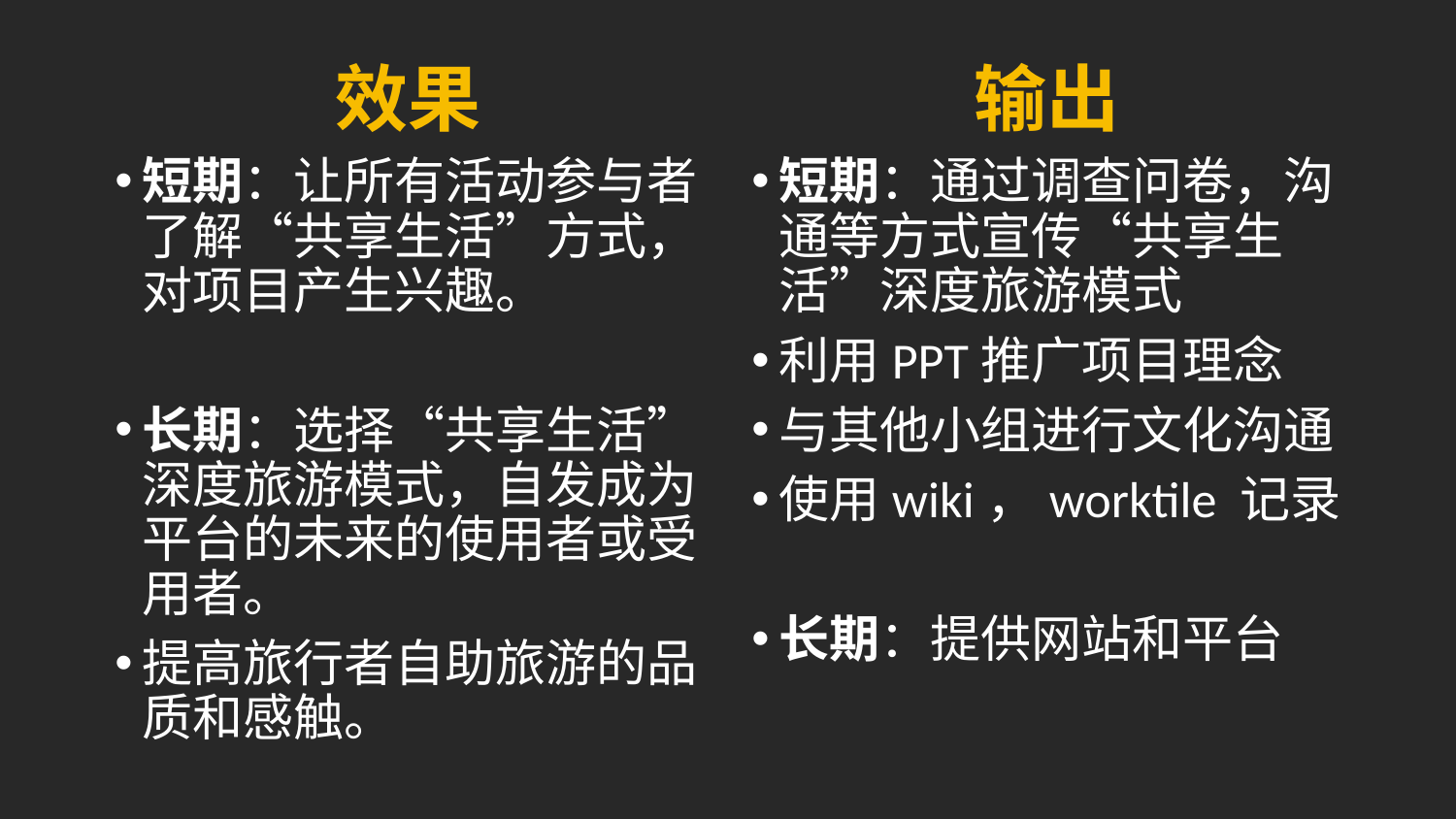

效果
输出
短期：让所有活动参与者了解“共享生活”方式，对项目产生兴趣。

长期：选择“共享生活”深度旅游模式，自发成为平台的未来的使用者或受用者。
提高旅行者自助旅游的品质和感触。
短期：通过调查问卷，沟通等方式宣传“共享生活”深度旅游模式
利用PPT推广项目理念
与其他小组进行文化沟通
使用wiki，worktile 记录

长期：提供网站和平台